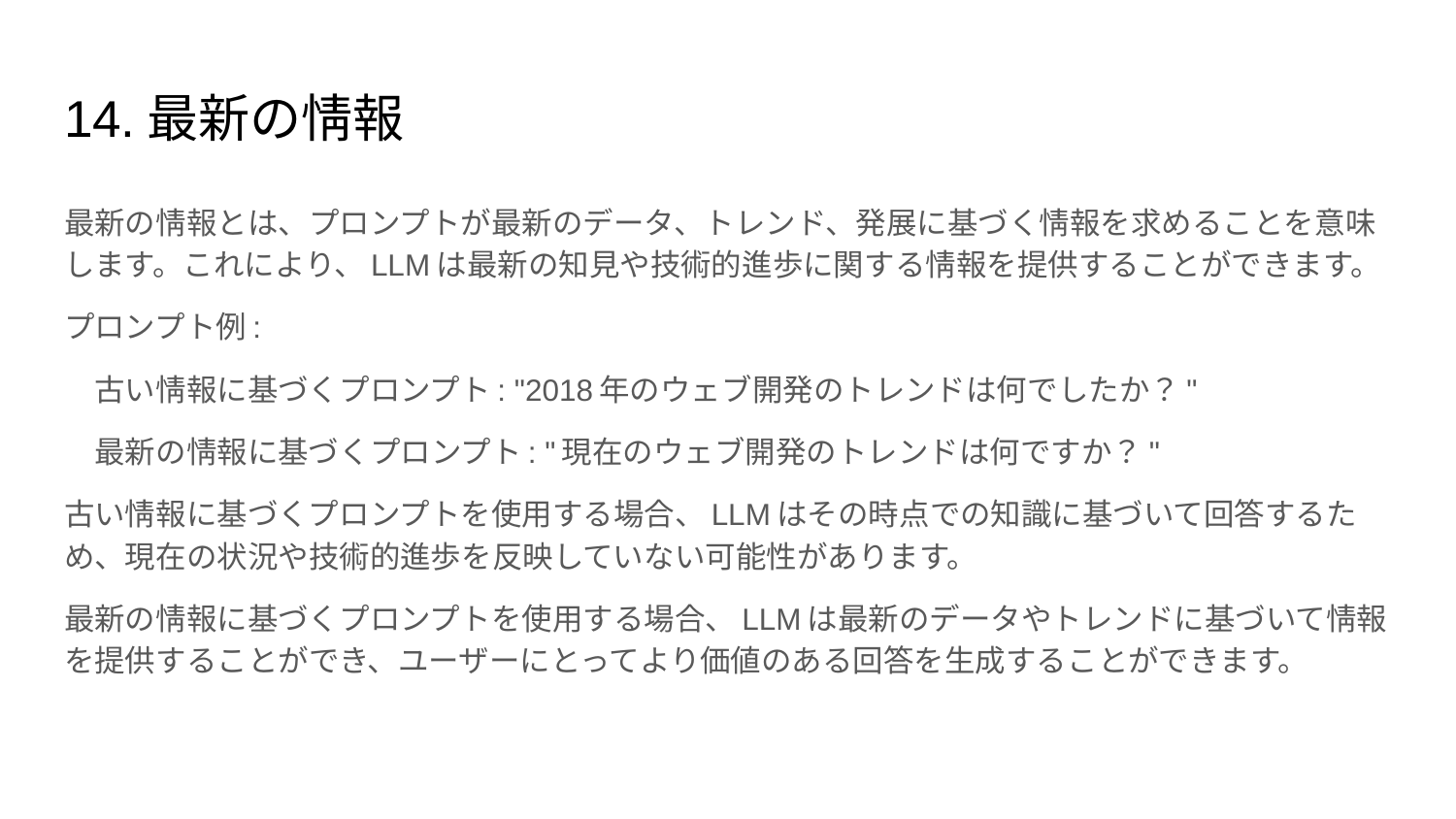

# 14.最新の情報
最新の情報とは、プロンプトが最新のデータ、トレンド、発展に基づく情報を求めることを意味します。これにより、LLMは最新の知見や技術的進歩に関する情報を提供することができます。
プロンプト例:
　古い情報に基づくプロンプト: "2018年のウェブ開発のトレンドは何でしたか？"
　最新の情報に基づくプロンプト: "現在のウェブ開発のトレンドは何ですか？"
古い情報に基づくプロンプトを使用する場合、LLMはその時点での知識に基づいて回答するため、現在の状況や技術的進歩を反映していない可能性があります。
最新の情報に基づくプロンプトを使用する場合、LLMは最新のデータやトレンドに基づいて情報を提供することができ、ユーザーにとってより価値のある回答を生成することができます。